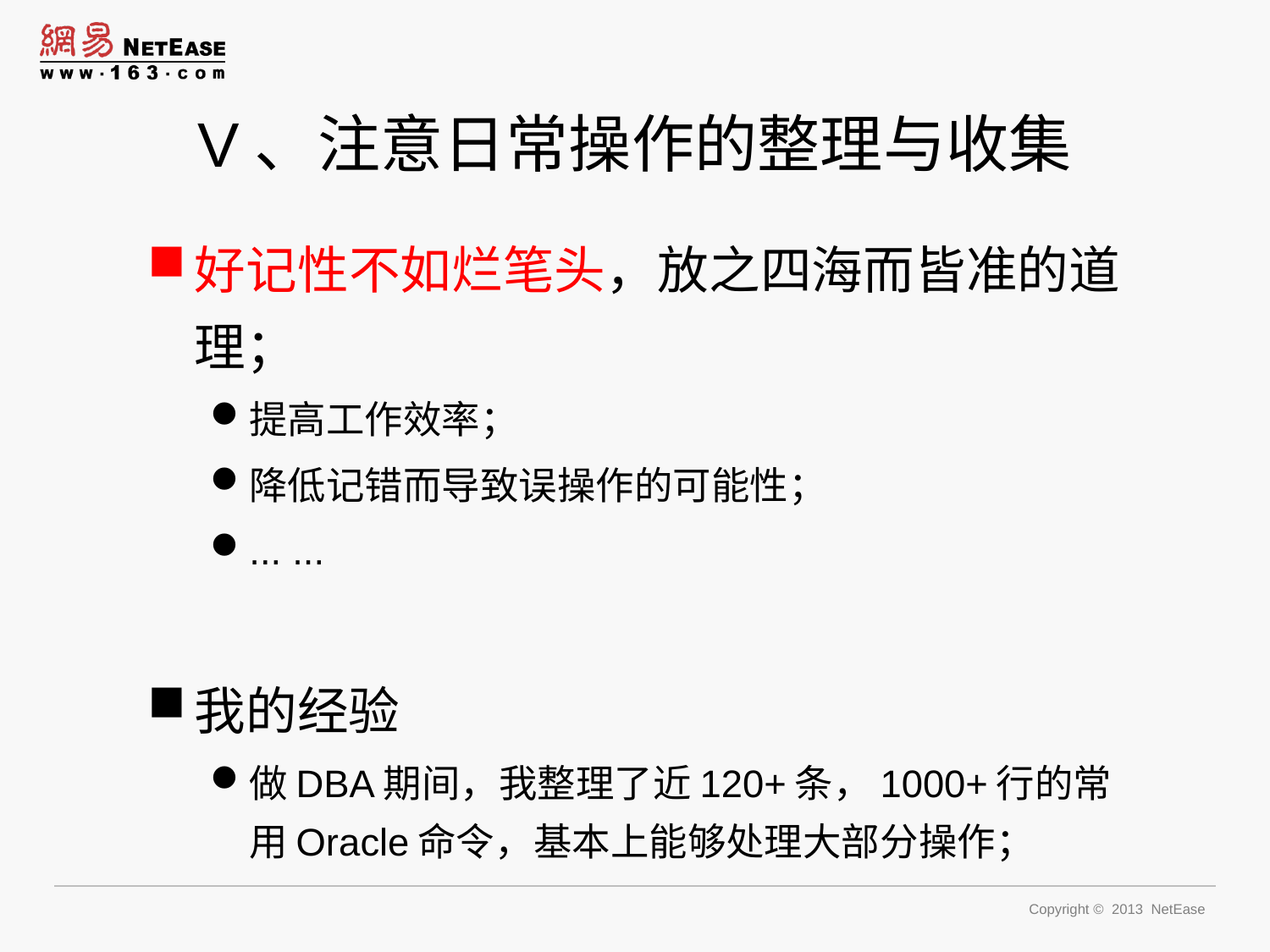

# V、注意日常操作的整理与收集
好记性不如烂笔头，放之四海而皆准的道理；
提高工作效率；
降低记错而导致误操作的可能性；
... ...

我的经验
做DBA期间，我整理了近120+条，1000+行的常用Oracle命令，基本上能够处理大部分操作；